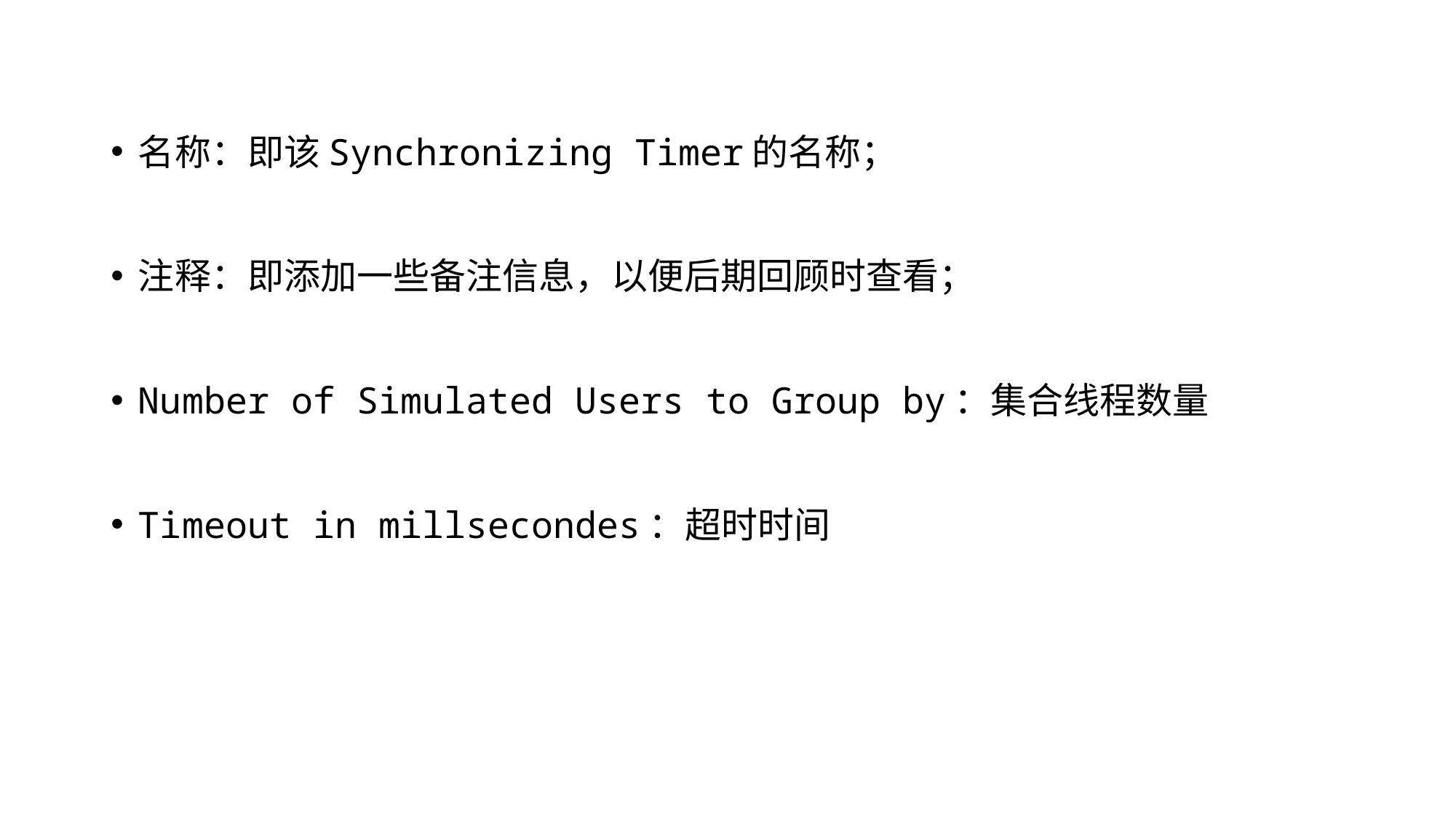

名称：即该Synchronizing Timer的名称；
注释：即添加一些备注信息，以便后期回顾时查看；
Number of Simulated Users to Group by：集合线程数量
Timeout in millsecondes：超时时间